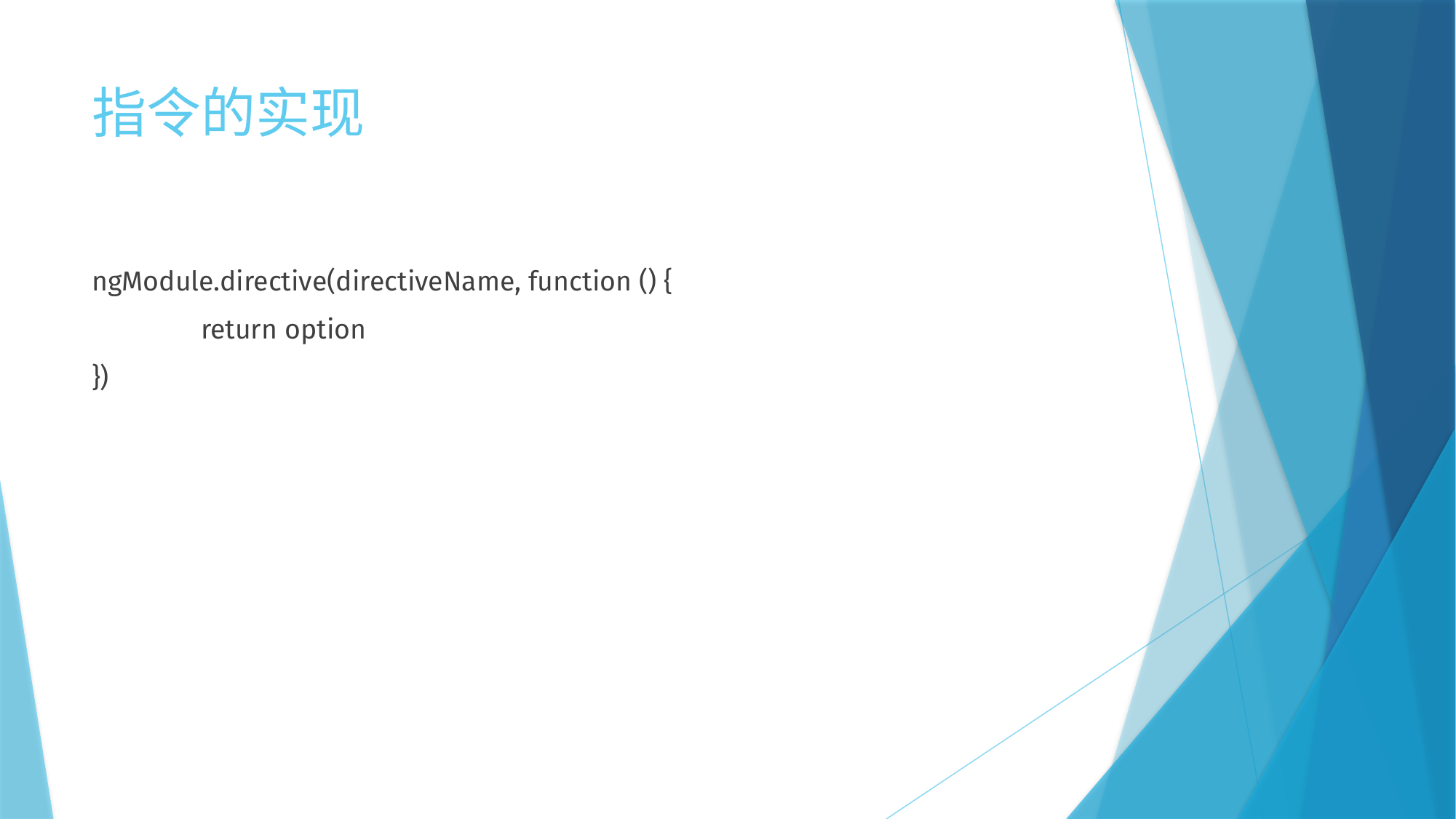

# 指令的实现
ngModule.directive(directiveName, function () {
	return option
})